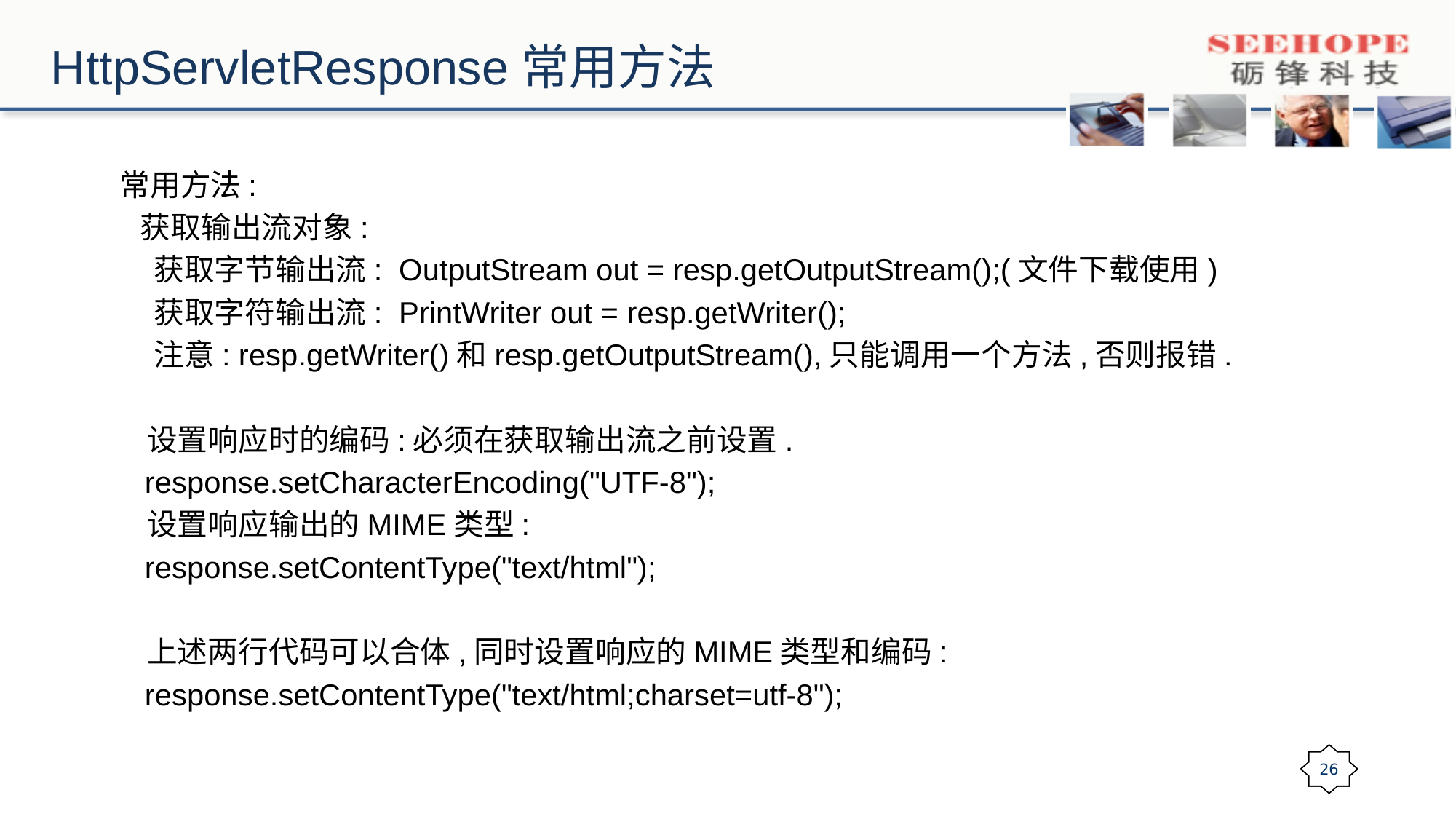

# HttpServletResponse常用方法
常用方法:
  获取输出流对象:
    获取字节输出流:  OutputStream out = resp.getOutputStream();(文件下载使用)
    获取字符输出流:  PrintWriter out = resp.getWriter();
    注意: resp.getWriter()和resp.getOutputStream(),只能调用一个方法,否则报错.

   设置响应时的编码:必须在获取输出流之前设置.
   response.setCharacterEncoding("UTF-8");
   设置响应输出的MIME类型:
   response.setContentType("text/html");

   上述两行代码可以合体,同时设置响应的MIME类型和编码:
   response.setContentType("text/html;charset=utf-8");